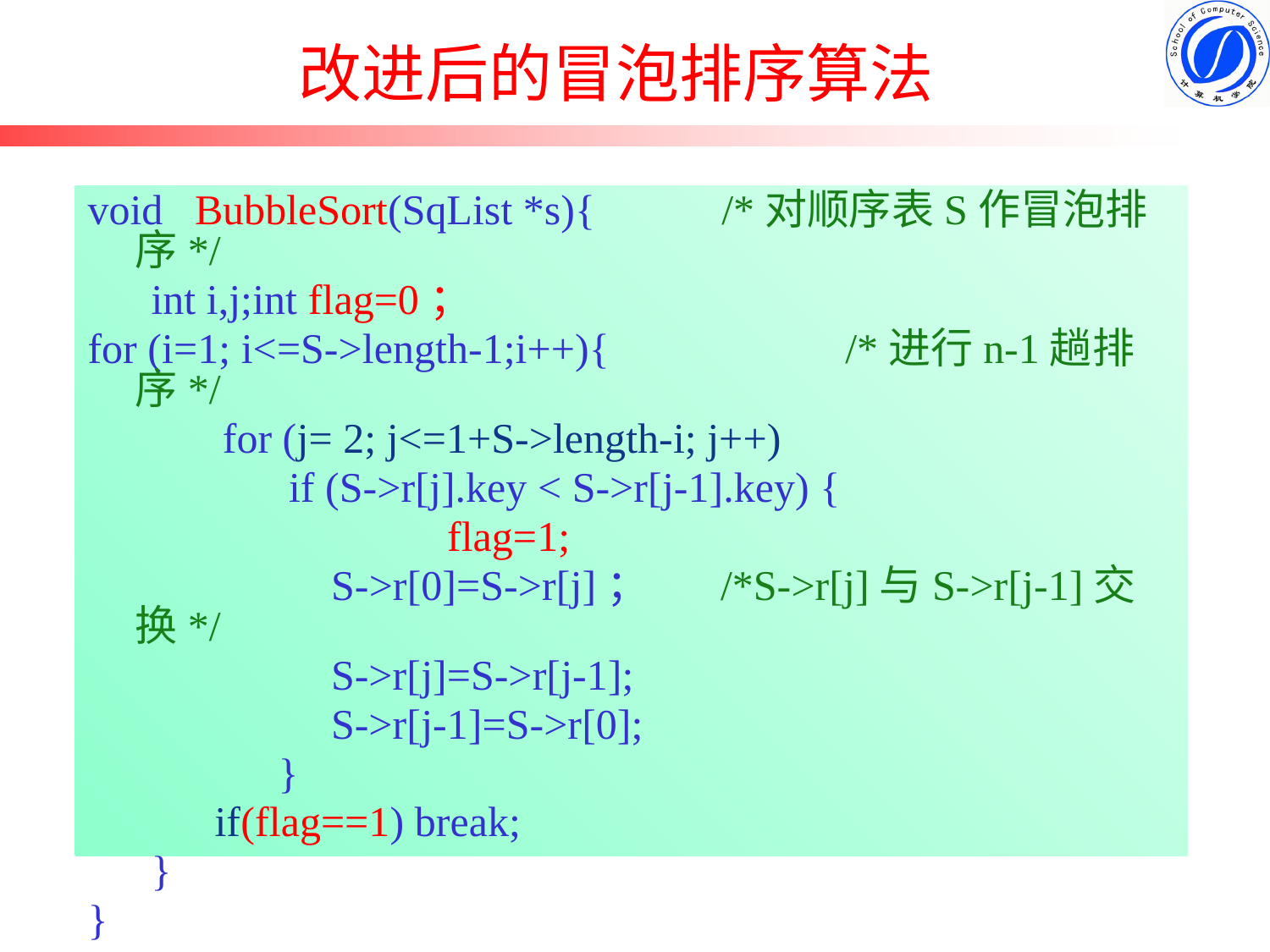

# 改进后的冒泡排序算法
void   BubbleSort(SqList *s){  　　/*对顺序表S作冒泡排序*/
int i,j;int flag=0；
for (i=1; i<=S->length-1;i++){  　　　       /*进行n-1趟排序*/
	   for (j= 2; j<=1+S->length-i; j++)
             if (S->r[j].key < S->r[j-1].key) {
		       　flag=1;
                 　  S->r[0]=S->r[j]；　  /*S->r[j]与S->r[j-1]交换*/
                 S->r[j]=S->r[j-1];
                 S->r[j-1]=S->r[0];
            }
      if(flag==1) break;
}
}